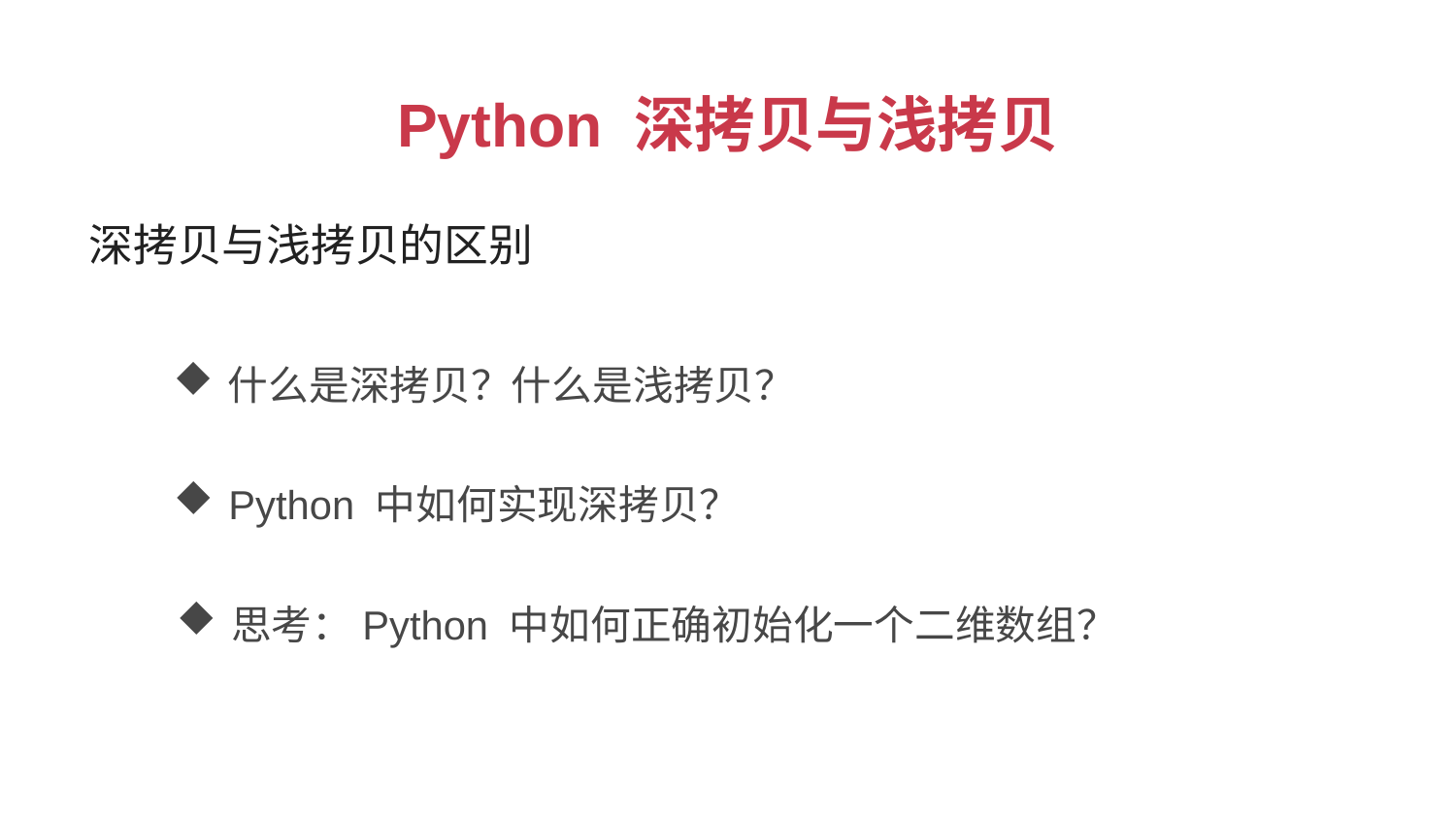

Python 深拷贝与浅拷贝
深拷贝与浅拷贝的区别
什么是深拷贝？什么是浅拷贝？
Python 中如何实现深拷贝？
思考：Python 中如何正确初始化一个二维数组？